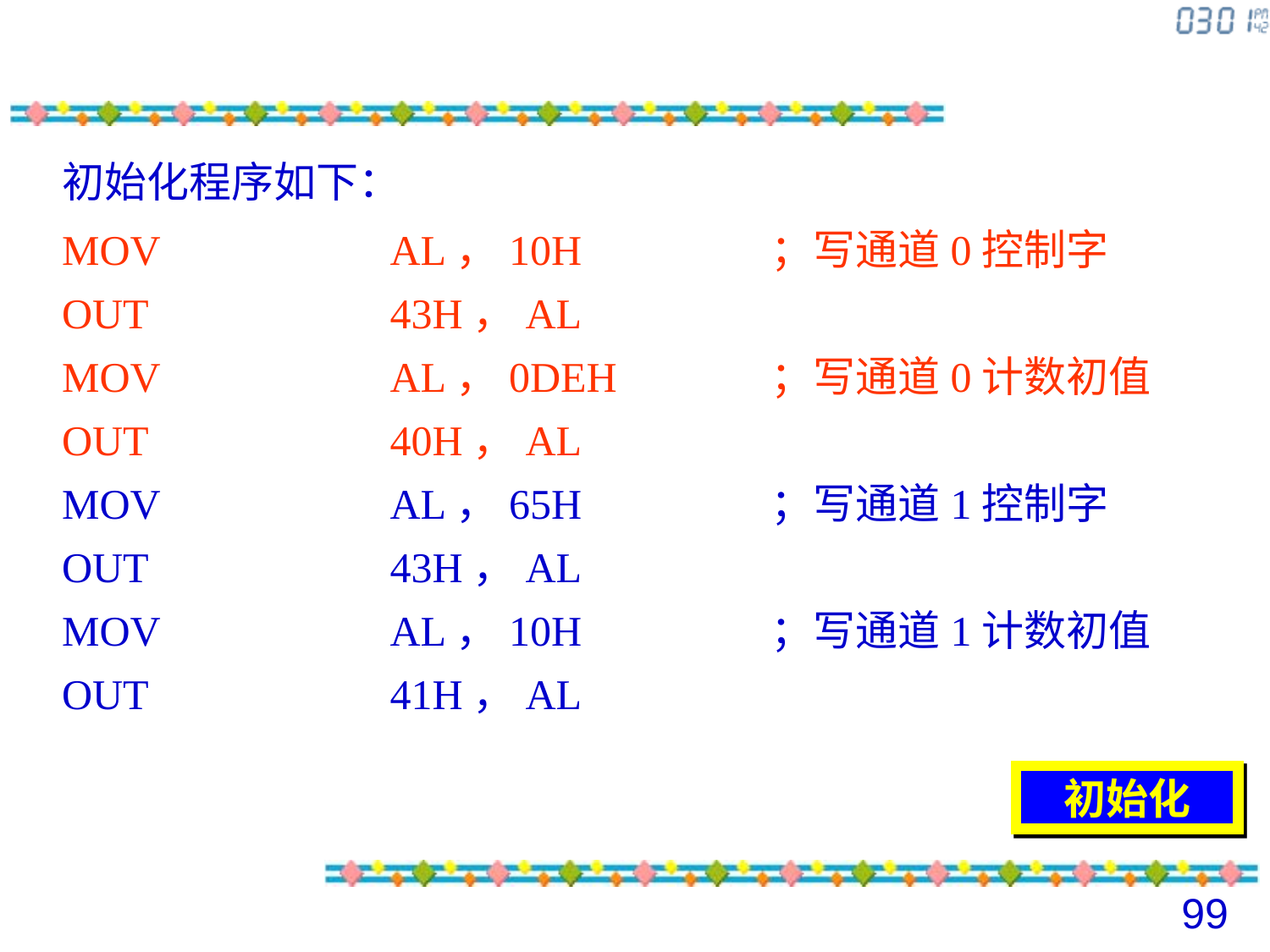

初始化程序如下：
MOV		AL，10H		；写通道0控制字
OUT		43H，AL
MOV		AL，0DEH 		；写通道0计数初值
OUT		40H，AL
MOV		AL，65H		；写通道1控制字
OUT		43H，AL
MOV		AL，10H		；写通道1计数初值
OUT		41H，AL
初始化